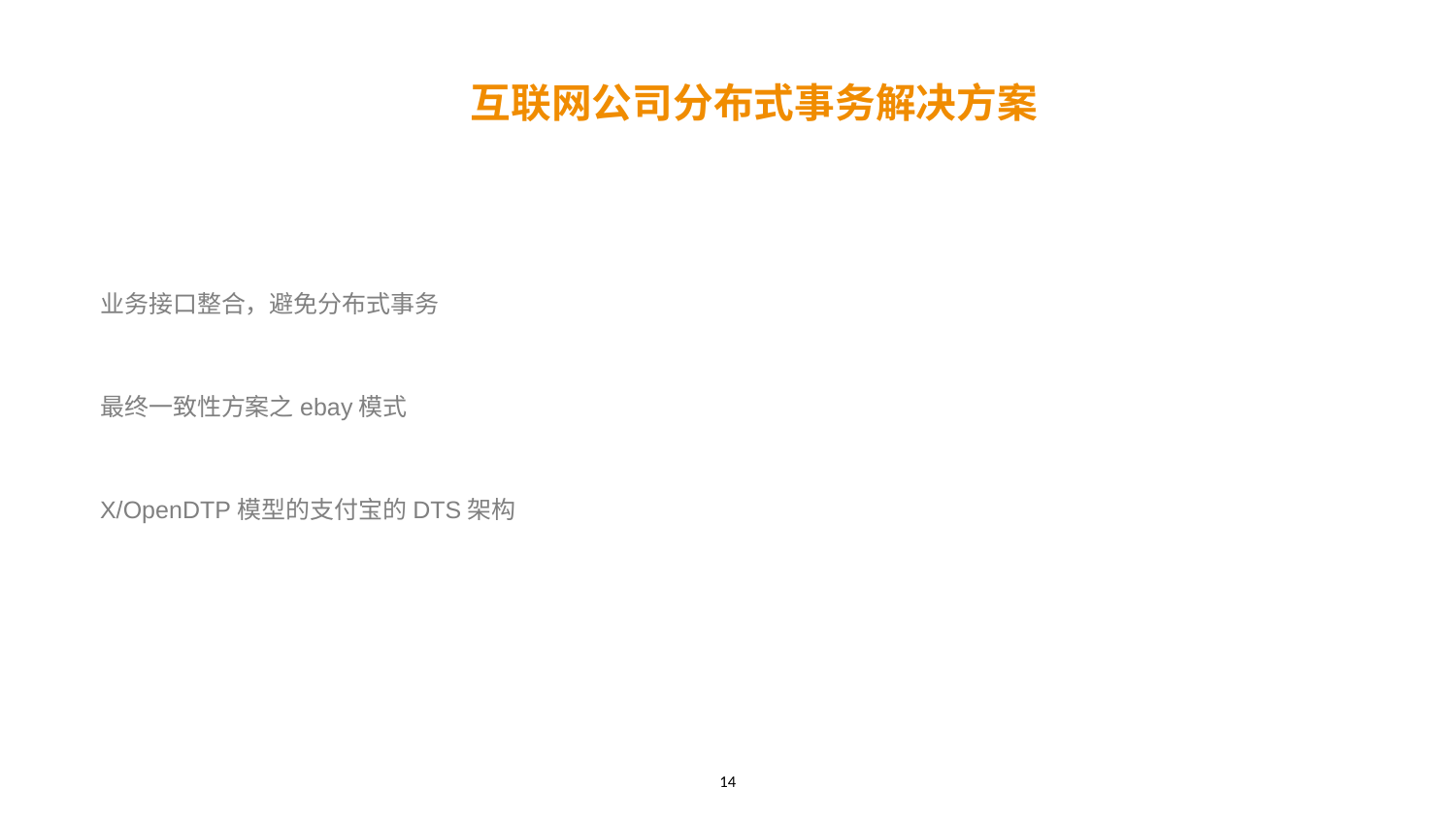

互联网公司分布式事务解决方案
业务接口整合，避免分布式事务
最终一致性方案之ebay模式
X/OpenDTP模型的支付宝的DTS架构